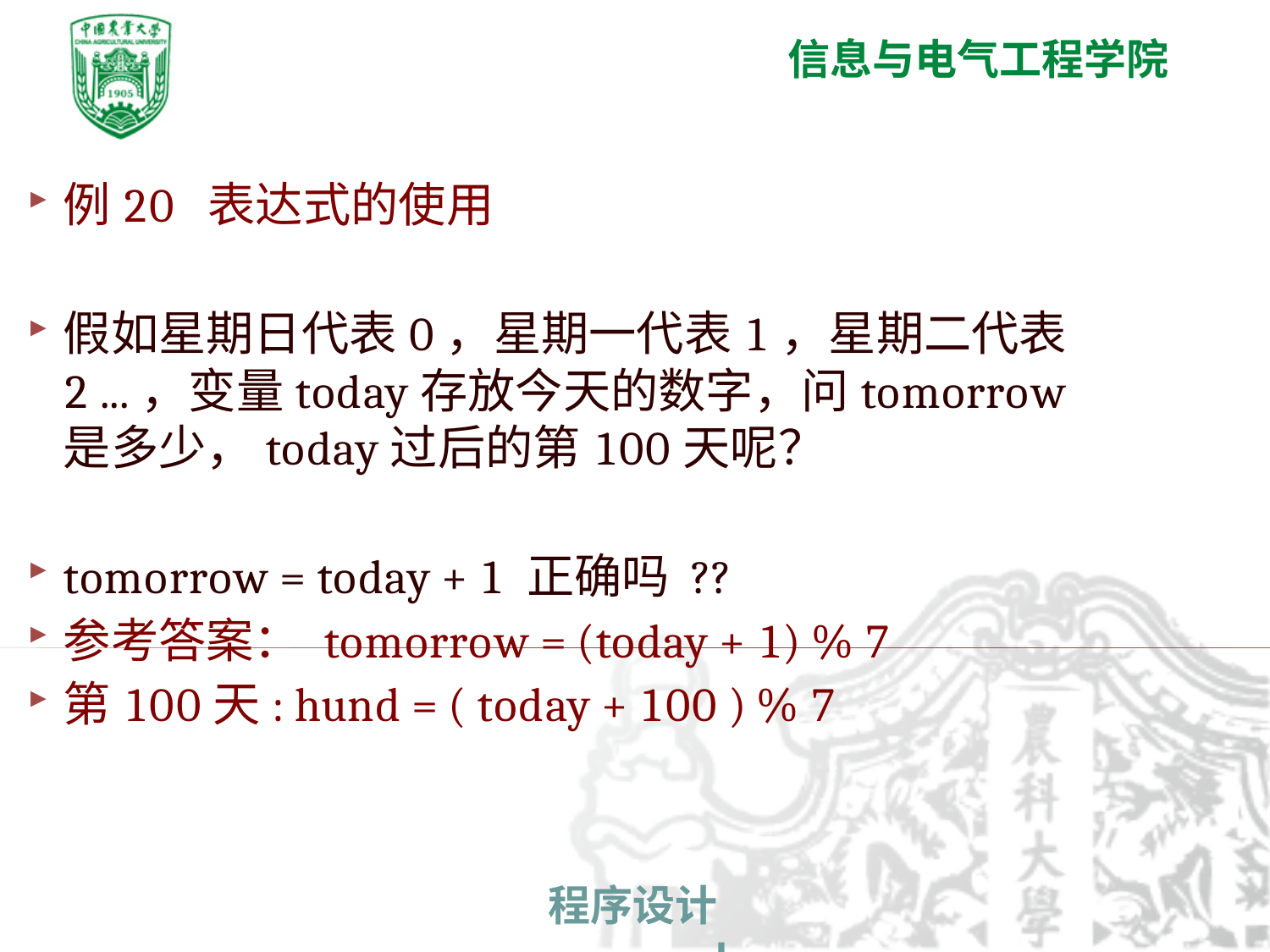

例20  表达式的使用

假如星期日代表0，星期一代表1，星期二代表 2 ...，变量today存放今天的数字，问tomorrow是多少，today过后的第100天呢？

tomorrow = today + 1 正确吗 ??
参考答案： tomorrow = (today + 1) % 7
第100天: hund = ( today + 100 ) % 7